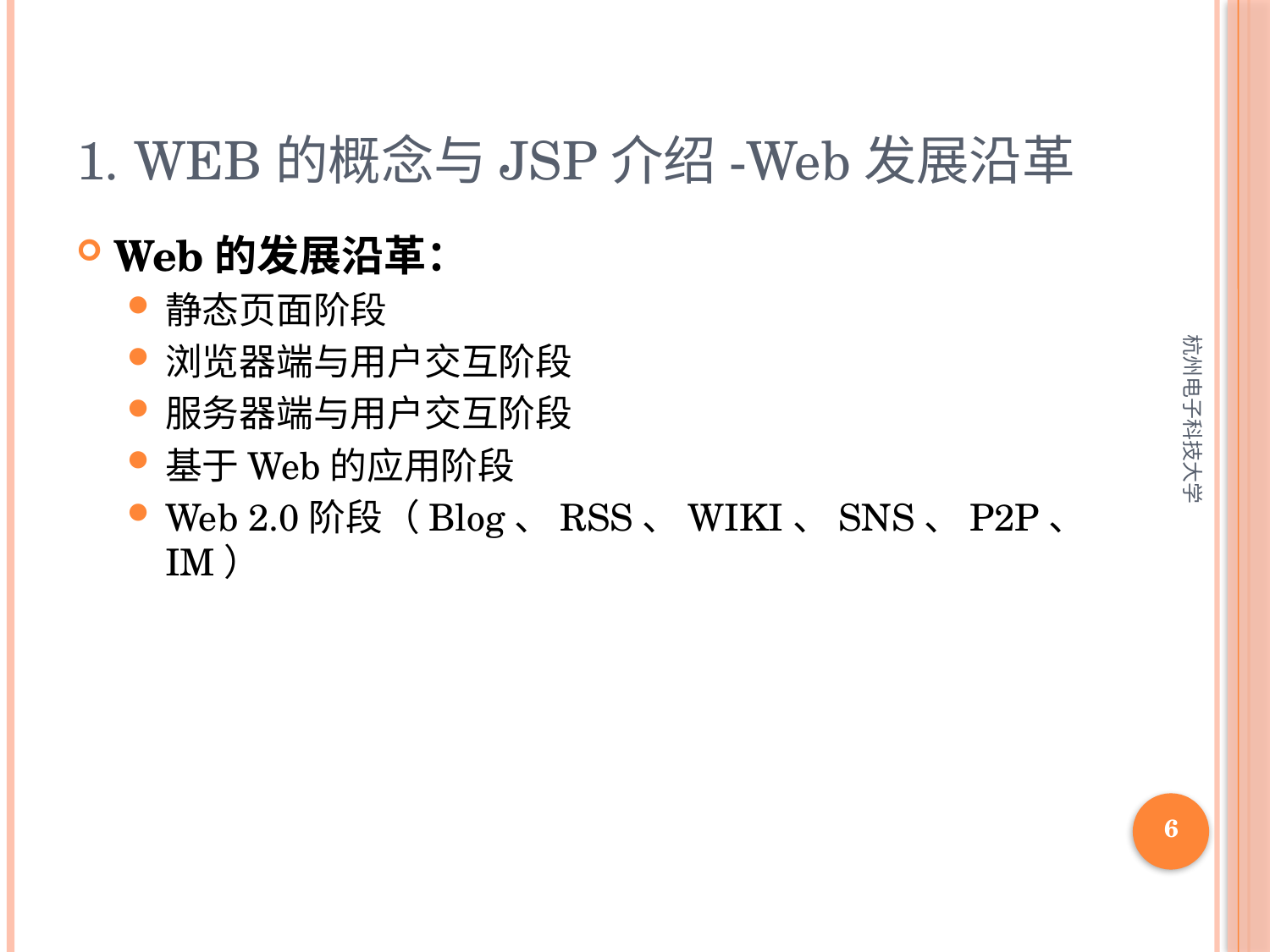

# 1. WEB的概念与JSP介绍-Web发展沿革
Web的发展沿革：
静态页面阶段
浏览器端与用户交互阶段
服务器端与用户交互阶段
基于Web的应用阶段
Web 2.0阶段（Blog、RSS、WIKI、SNS、P2P、IM）

杭州电子科技大学
6